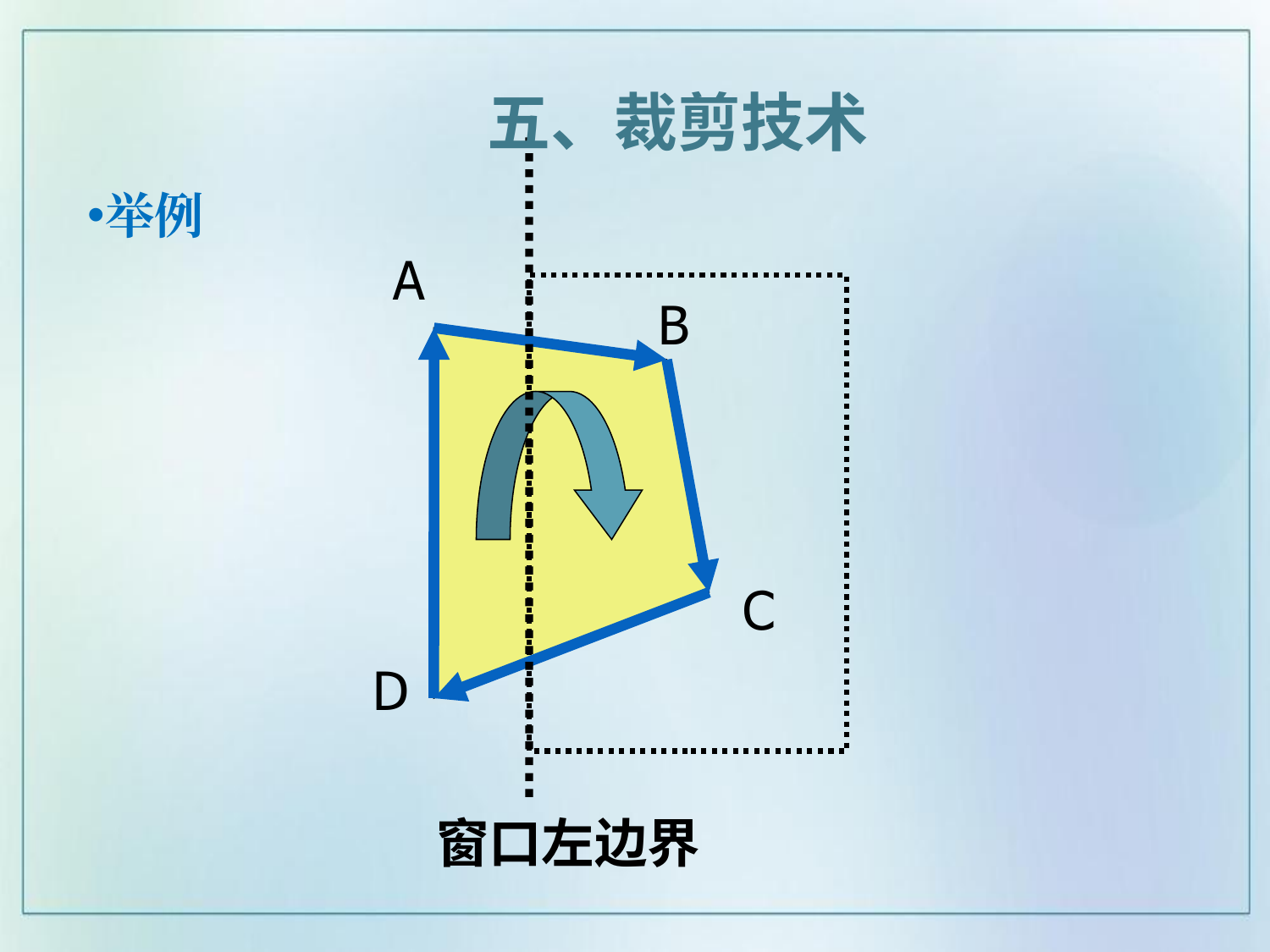

五、裁剪技术

举例
A

B

C

D
窗口左边界